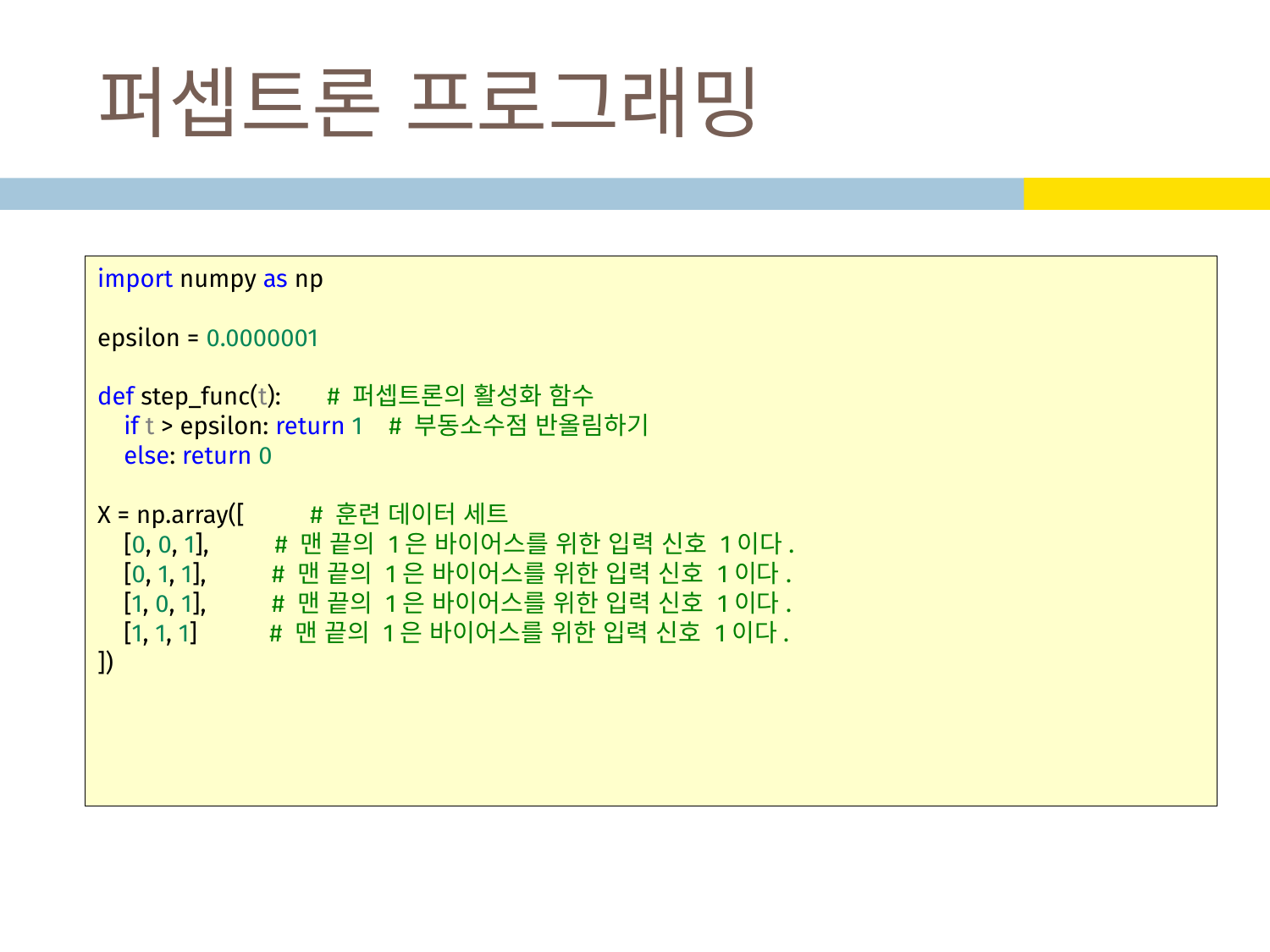

# 퍼셉트론 프로그래밍
import numpy as np
epsilon = 0.0000001
def step_func(t):       # 퍼셉트론의 활성화 함수
    if t > epsilon: return 1    # 부동소수점 반올림하기
    else: return 0
X = np.array([          # 훈련 데이터 세트
    [0, 0, 1],          # 맨 끝의 1은 바이어스를 위한 입력 신호 1이다.
    [0, 1, 1],          # 맨 끝의 1은 바이어스를 위한 입력 신호 1이다.
    [1, 0, 1],          # 맨 끝의 1은 바이어스를 위한 입력 신호 1이다.
    [1, 1, 1]           # 맨 끝의 1은 바이어스를 위한 입력 신호 1이다.
])